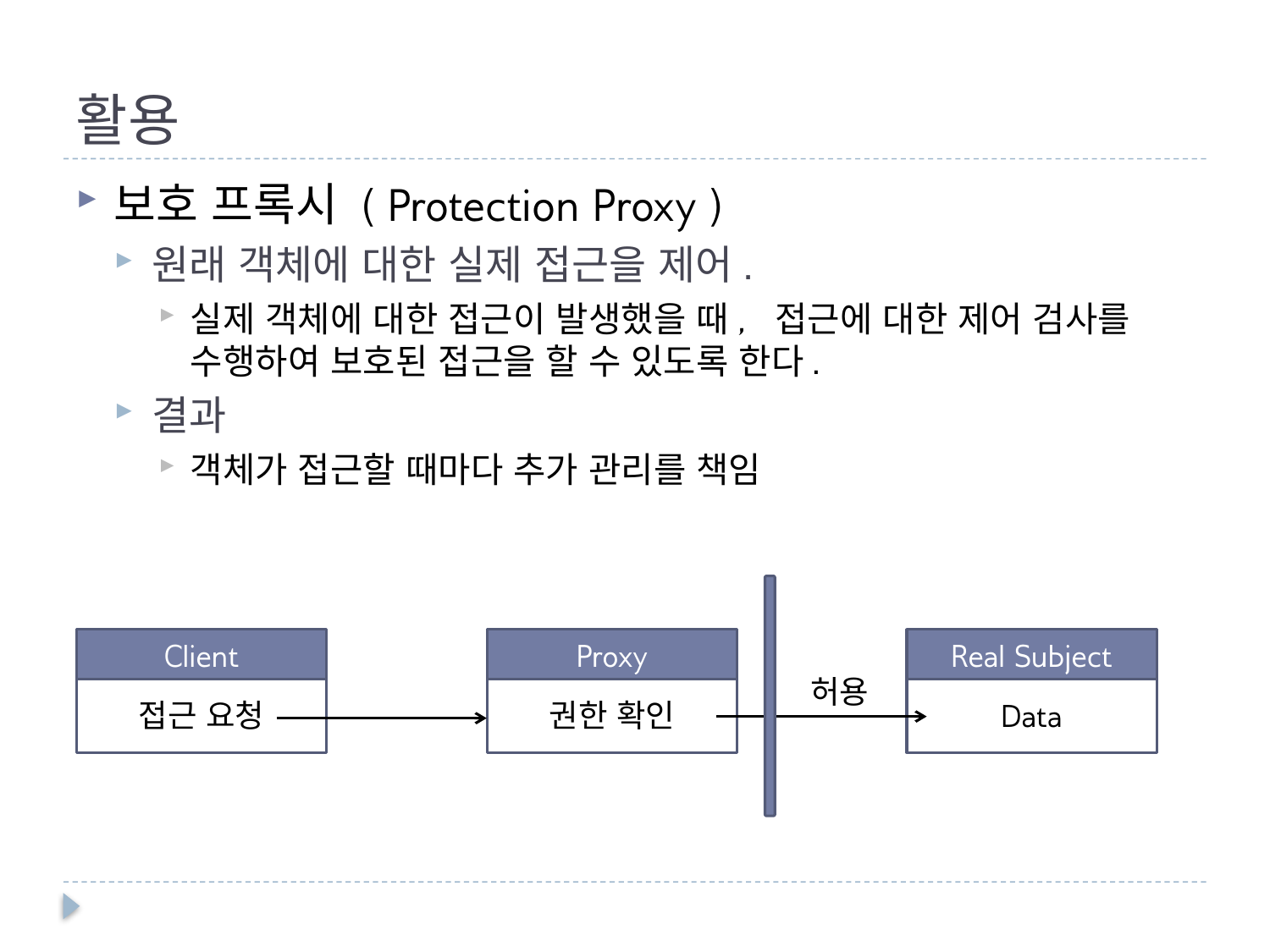

# 활용
보호 프록시 ( Protection Proxy )
원래 객체에 대한 실제 접근을 제어.
실제 객체에 대한 접근이 발생했을 때,  접근에 대한 제어 검사를 수행하여 보호된 접근을 할 수 있도록 한다.
결과
객체가 접근할 때마다 추가 관리를 책임

Client

접근 요청
Proxy

권한 확인
Real Subject

Data
허용